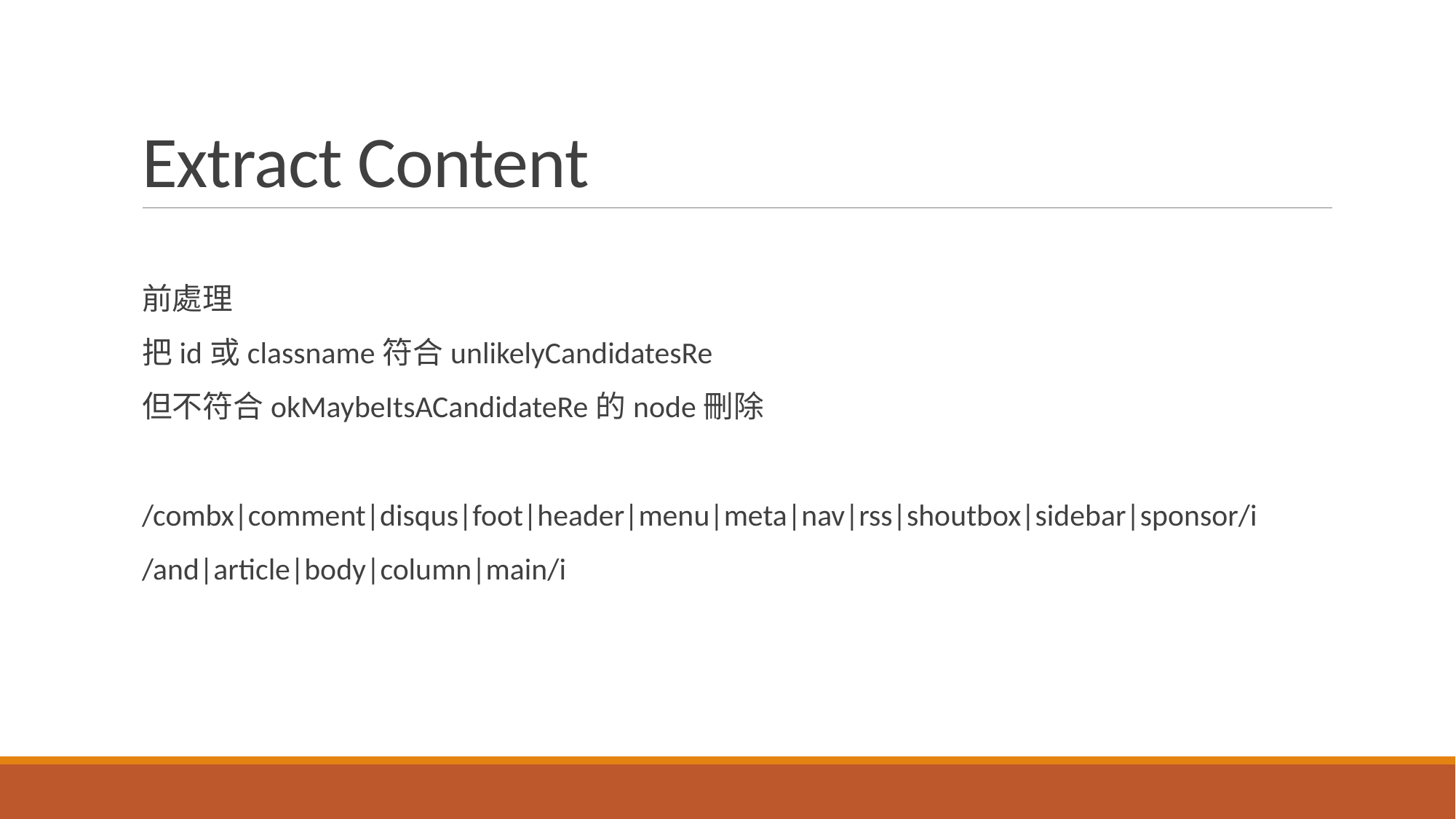

# Extract Content

前處理
把id或classname符合unlikelyCandidatesRe
但不符合okMaybeItsACandidateRe的node刪除

/combx|comment|disqus|foot|header|menu|meta|nav|rss|shoutbox|sidebar|sponsor/i
/and|article|body|column|main/i